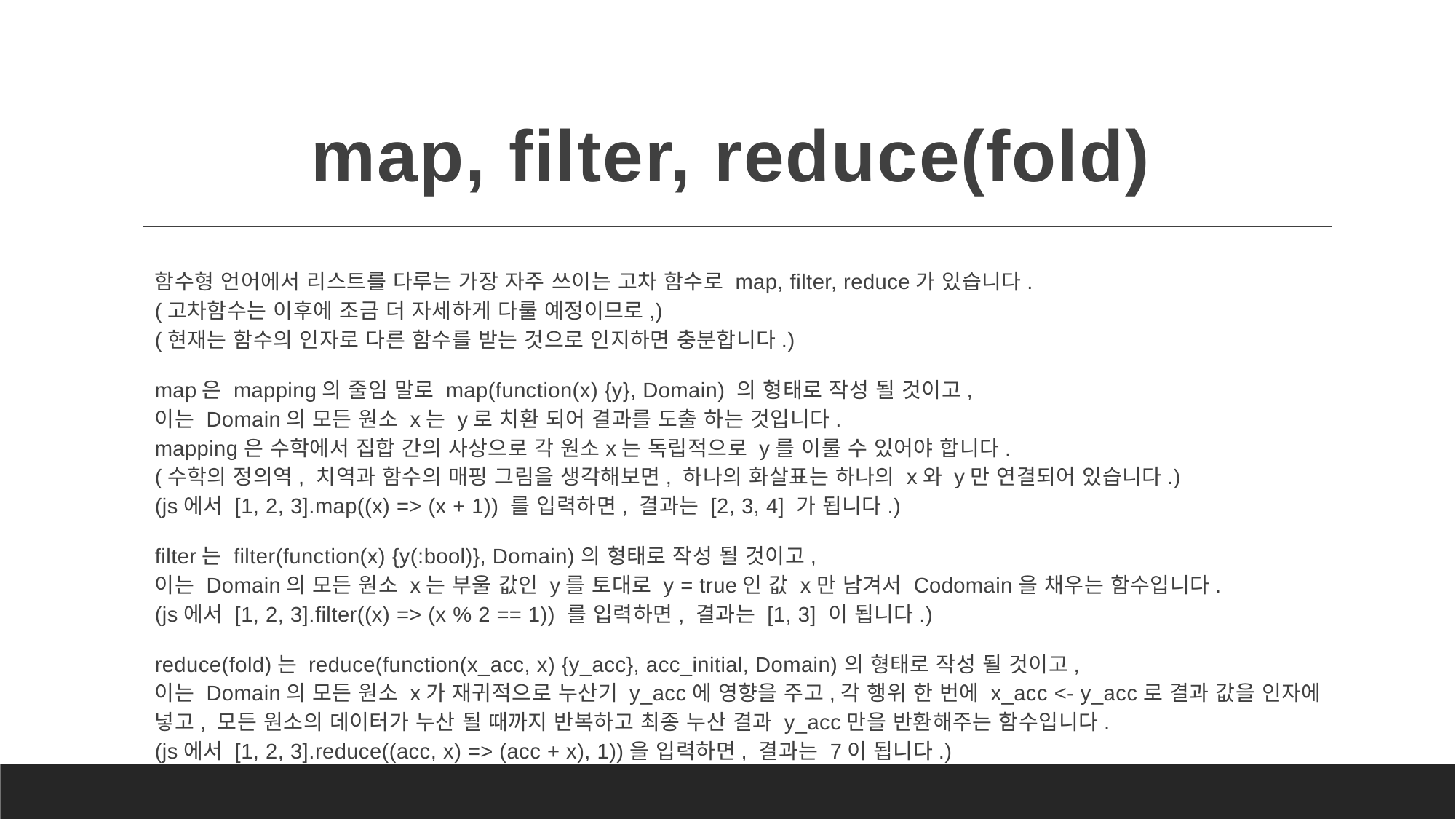

# map, filter, reduce(fold)
함수형 언어에서 리스트를 다루는 가장 자주 쓰이는 고차 함수로 map, filter, reduce가 있습니다.
(고차함수는 이후에 조금 더 자세하게 다룰 예정이므로,)
(현재는 함수의 인자로 다른 함수를 받는 것으로 인지하면 충분합니다.)
map은 mapping의 줄임 말로 map(function(x) {y}, Domain) 의 형태로 작성 될 것이고,
이는 Domain의 모든 원소 x는 y로 치환 되어 결과를 도출 하는 것입니다.
mapping은 수학에서 집합 간의 사상으로 각 원소x는 독립적으로 y를 이룰 수 있어야 합니다.
(수학의 정의역, 치역과 함수의 매핑 그림을 생각해보면, 하나의 화살표는 하나의 x와 y만 연결되어 있습니다.)
(js에서 [1, 2, 3].map((x) => (x + 1)) 를 입력하면, 결과는 [2, 3, 4] 가 됩니다.)
filter는 filter(function(x) {y(:bool)}, Domain)의 형태로 작성 될 것이고,
이는 Domain의 모든 원소 x는 부울 값인 y를 토대로 y = true인 값 x만 남겨서 Codomain을 채우는 함수입니다.
(js에서 [1, 2, 3].filter((x) => (x % 2 == 1)) 를 입력하면, 결과는 [1, 3] 이 됩니다.)
reduce(fold)는 reduce(function(x_acc, x) {y_acc}, acc_initial, Domain)의 형태로 작성 될 것이고,
이는 Domain의 모든 원소 x가 재귀적으로 누산기 y_acc에 영향을 주고,각 행위 한 번에 x_acc <- y_acc로 결과 값을 인자에 넣고, 모든 원소의 데이터가 누산 될 때까지 반복하고 최종 누산 결과 y_acc만을 반환해주는 함수입니다.
(js에서 [1, 2, 3].reduce((acc, x) => (acc + x), 1))을 입력하면, 결과는 7이 됩니다.)